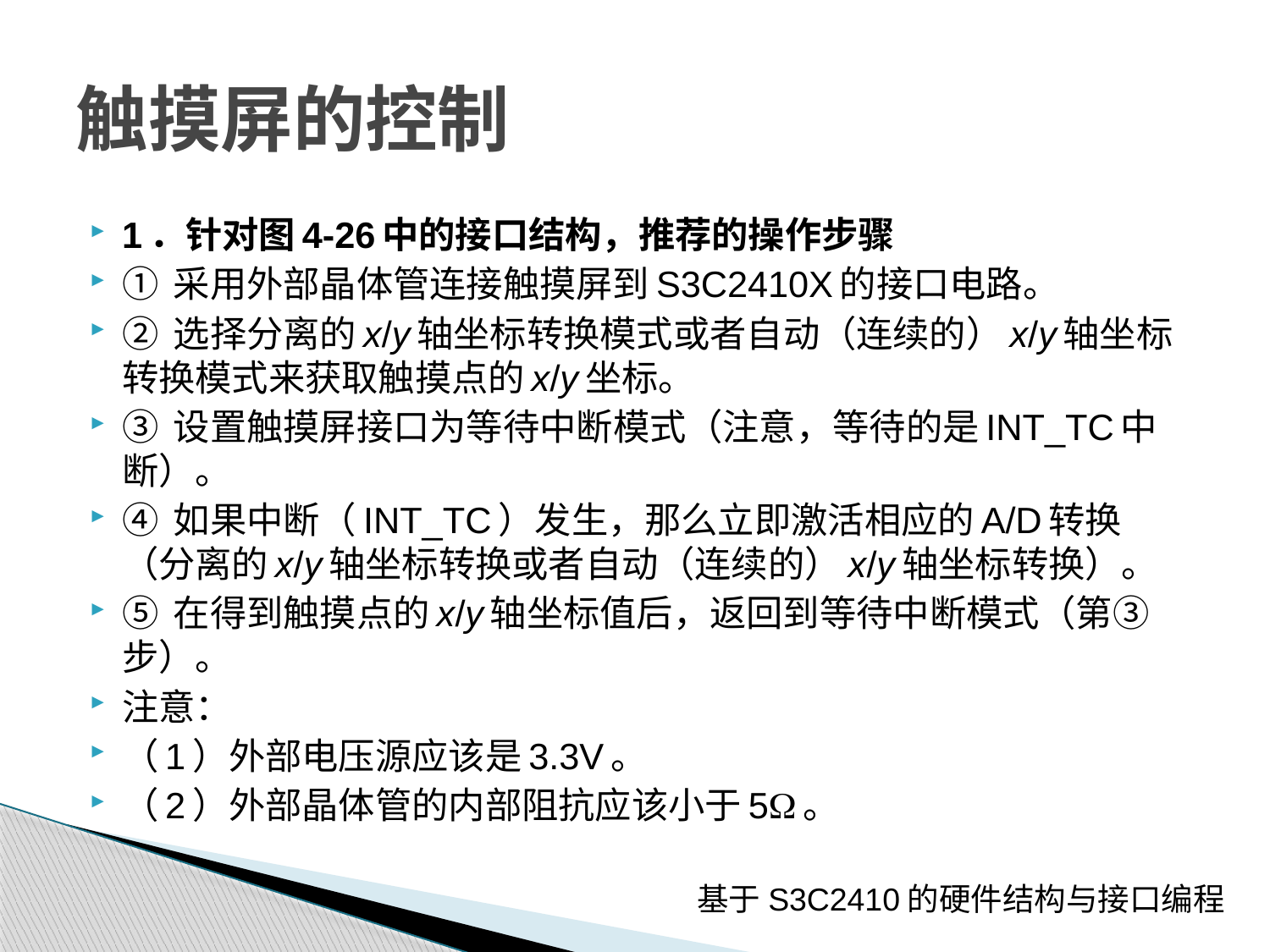

# 触摸屏的控制
1．针对图4-26中的接口结构，推荐的操作步骤
① 采用外部晶体管连接触摸屏到S3C2410X的接口电路。
② 选择分离的x/y轴坐标转换模式或者自动（连续的）x/y轴坐标转换模式来获取触摸点的x/y坐标。
③ 设置触摸屏接口为等待中断模式（注意，等待的是INT_TC中断）。
④ 如果中断（INT_TC）发生，那么立即激活相应的A/D转换（分离的x/y轴坐标转换或者自动（连续的）x/y轴坐标转换）。
⑤ 在得到触摸点的x/y轴坐标值后，返回到等待中断模式（第③步）。
注意：
（1）外部电压源应该是3.3V。
（2）外部晶体管的内部阻抗应该小于5Ω。

基于S3C2410的硬件结构与接口编程